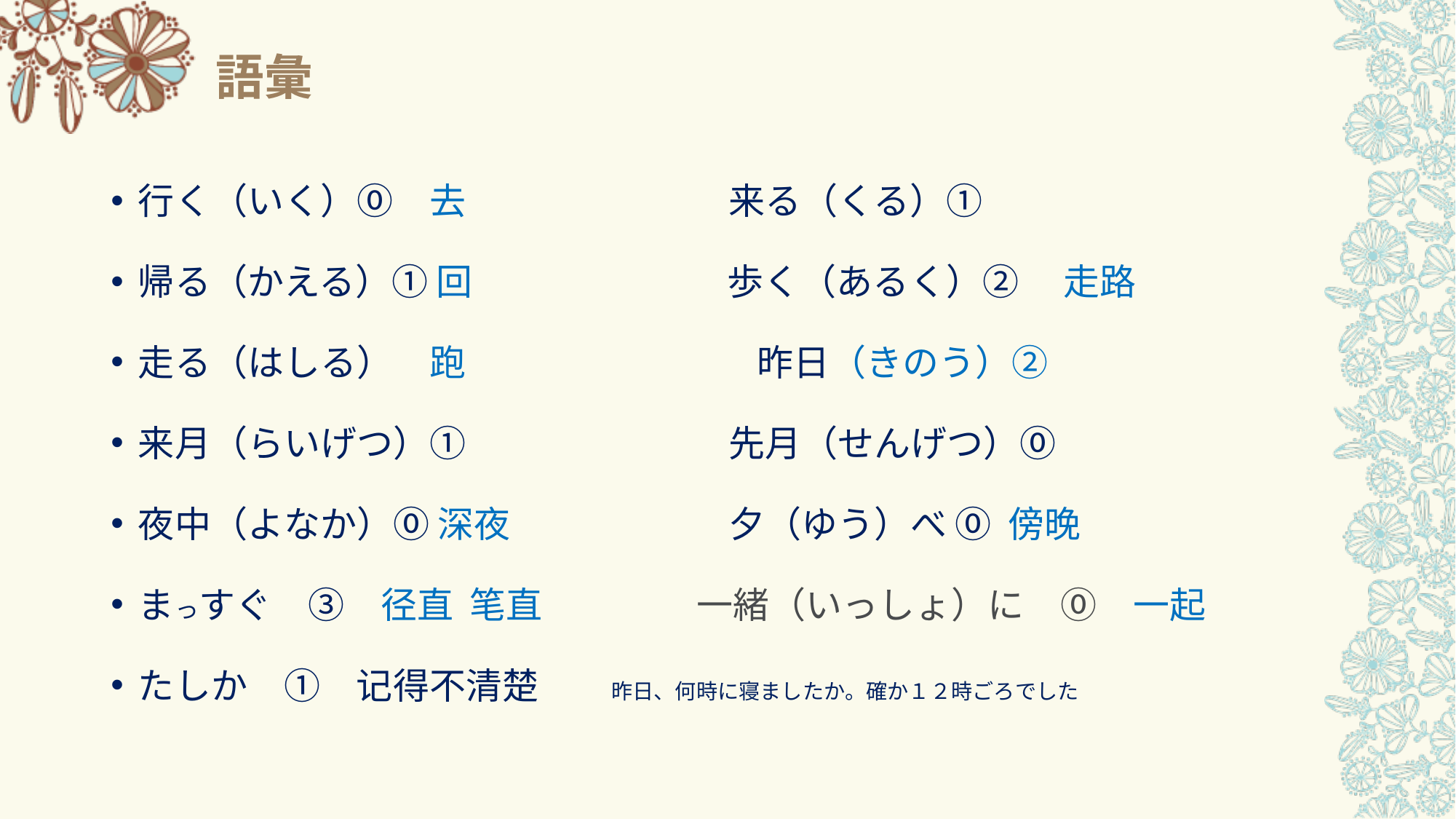

# 語彙
行く（いく）⓪　去　　　　　　　 来る（くる）①
帰る（かえる）① 回　　　　　　　歩く（あるく）②　 走路
走る（はしる）　跑　　　　　　　　昨日（きのう）②
来月（らいげつ）①　　　　　　　 先月（せんげつ）⓪
夜中（よなか）⓪ 深夜　　　　　　夕（ゆう）べ ⓪  傍晚
まっすぐ　③　径直  笔直　　　　 一緒（いっしょ）に　⓪　一起
たしか　①　记得不清楚　　昨日、何時に寝ましたか。確か１２時ごろでした